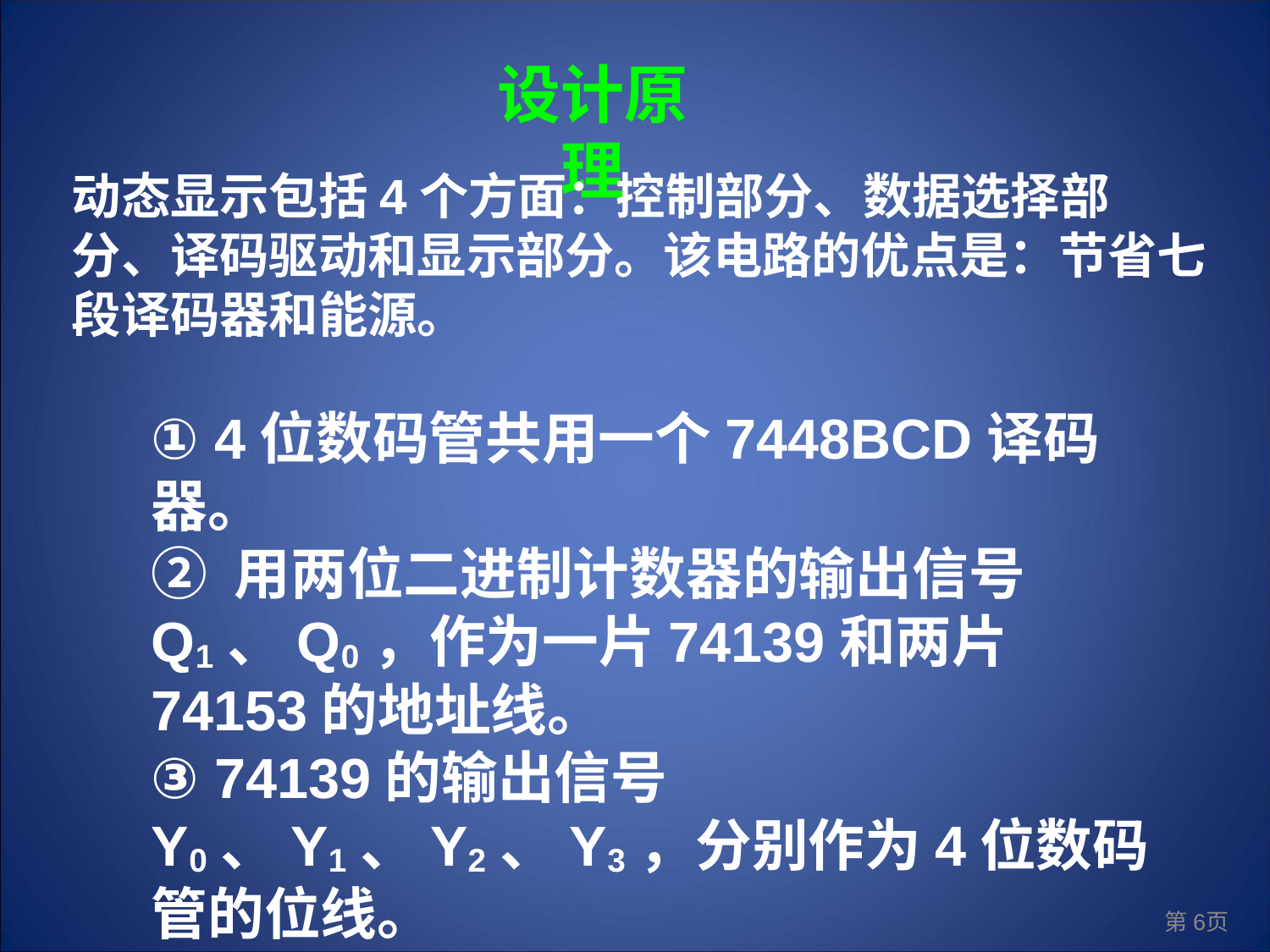

设计原理
动态显示包括4个方面：控制部分、数据选择部分、译码驱动和显示部分。该电路的优点是：节省七段译码器和能源。
① 4位数码管共用一个7448BCD译码器。
② 用两位二进制计数器的输出信号Q1、Q0，作为一片74139和两片74153的地址线。
③ 74139的输出信号Y0、Y1、Y2、Y3，分别作为4位数码管的位线。